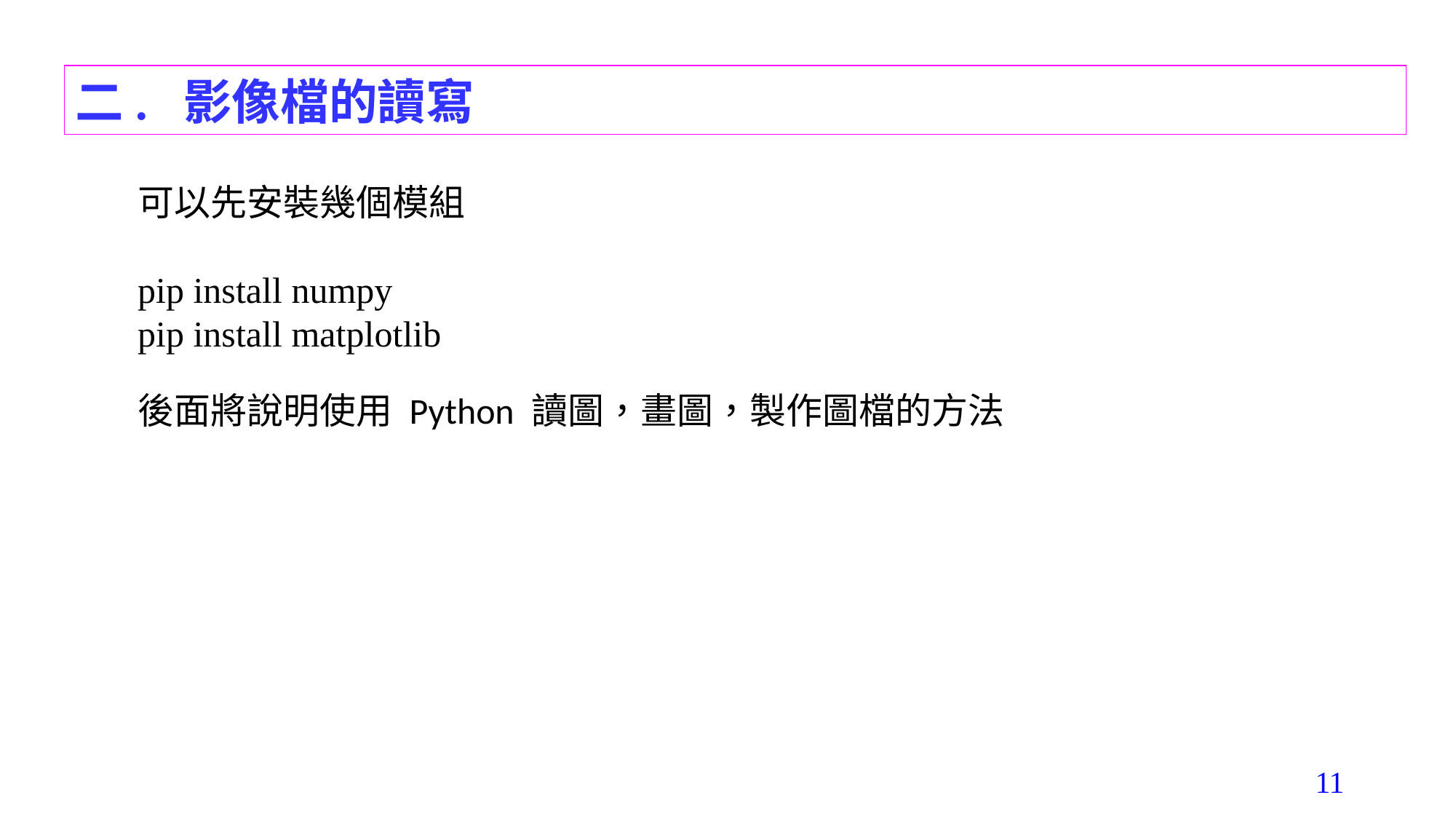

二.  影像檔的讀寫
可以先安裝幾個模組

pip install numpy
pip install matplotlib
後面將說明使用 Python 讀圖，畫圖，製作圖檔的方法
11